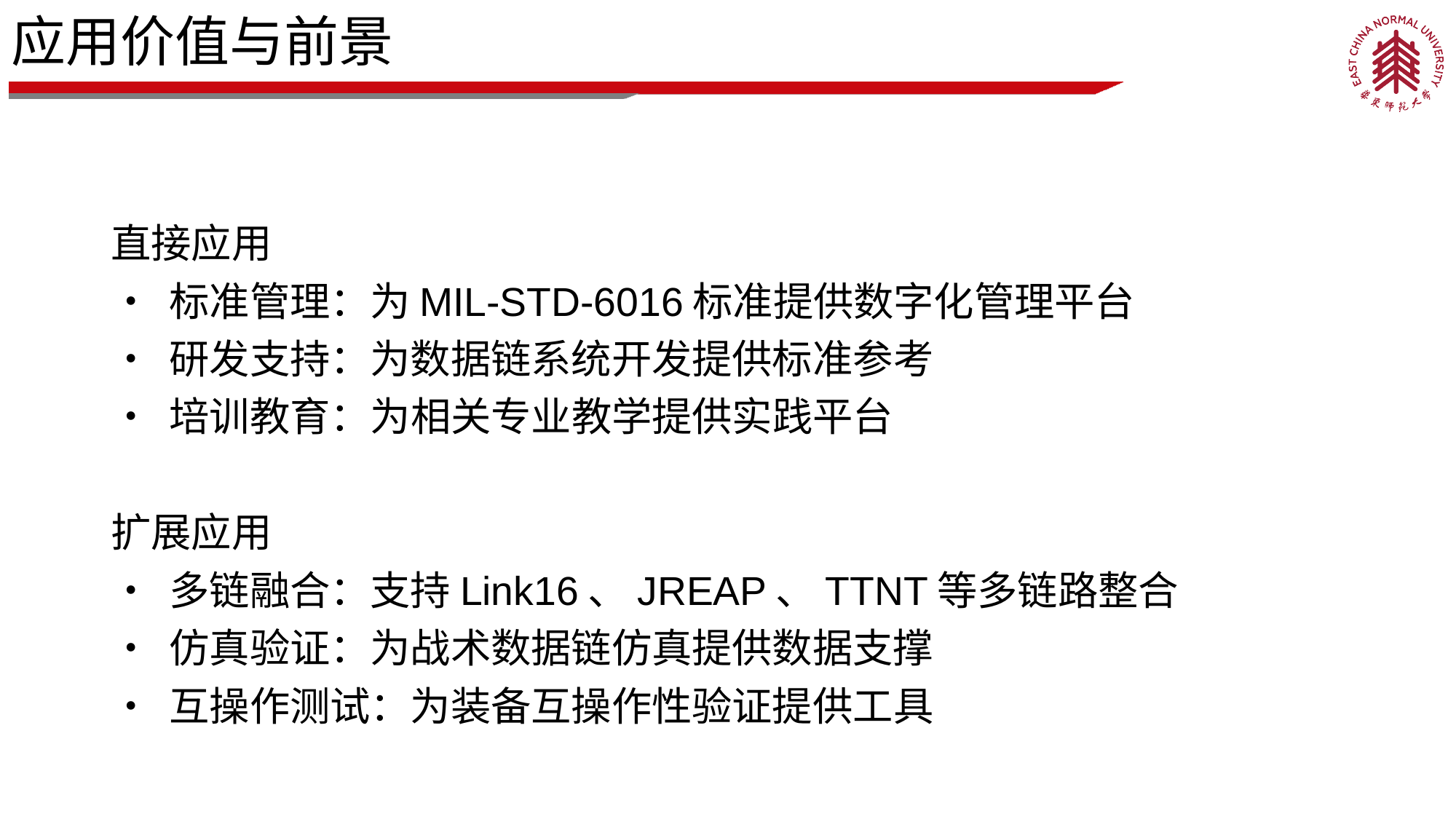

# 应用价值与前景
直接应用
• 标准管理：为MIL-STD-6016标准提供数字化管理平台
• 研发支持：为数据链系统开发提供标准参考
• 培训教育：为相关专业教学提供实践平台

扩展应用
• 多链融合：支持Link16、JREAP、TTNT等多链路整合
• 仿真验证：为战术数据链仿真提供数据支撑
• 互操作测试：为装备互操作性验证提供工具